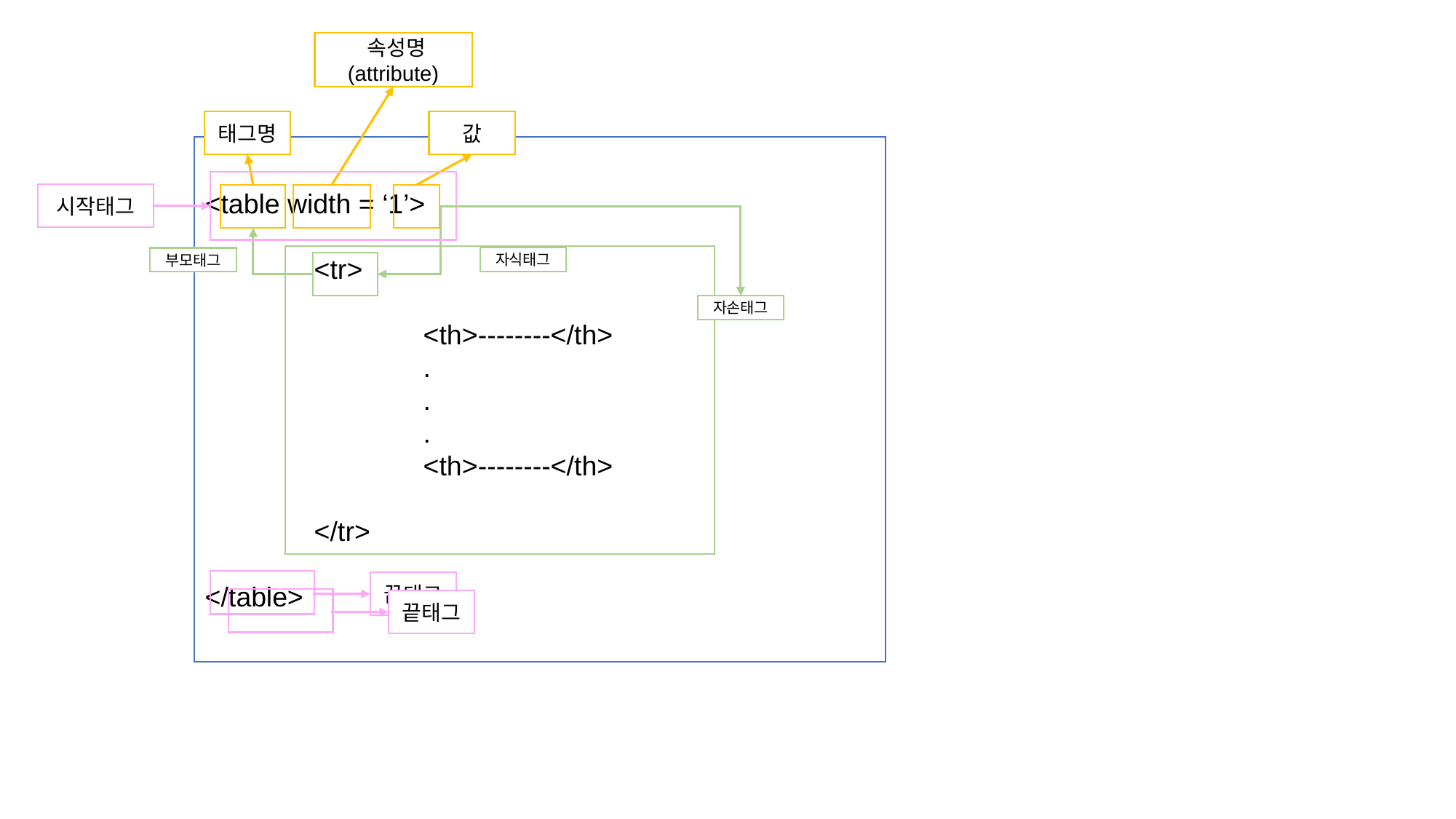

속성명(attribute)
태그명
값
<table width = ‘1’>

	<tr>

		<th>--------</th>
		.
		.
		.
		<th>--------</th>

	</tr>

</table>

시작태그

자식태그
부모태그

자손태그

끝태그

끝태그